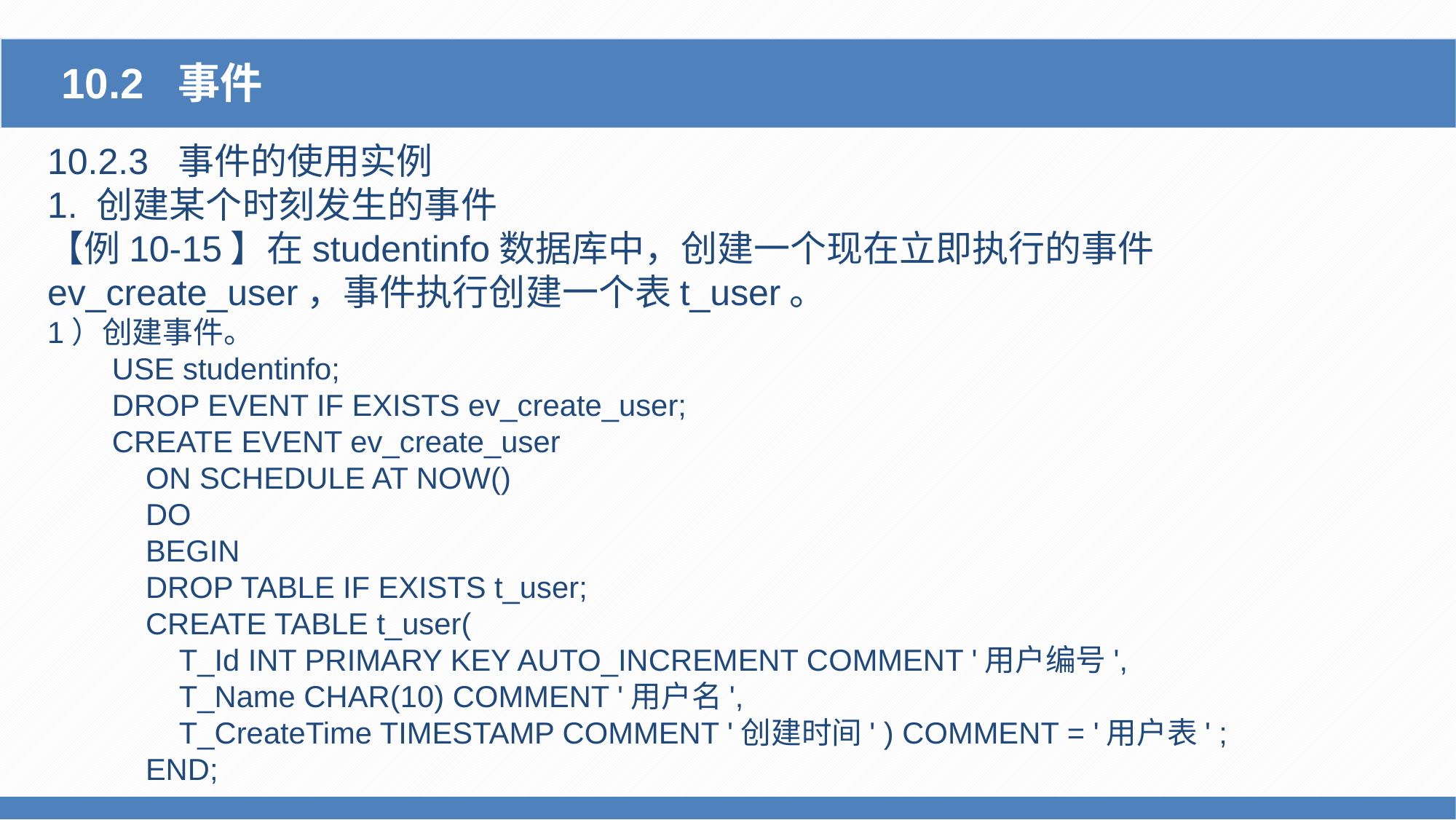

10.2  事件
10.2.3  事件的使用实例
1. 创建某个时刻发生的事件
【例10-15】在studentinfo数据库中，创建一个现在立即执行的事件ev_create_user，事件执行创建一个表t_user。
1）创建事件。
USE studentinfo;
DROP EVENT IF EXISTS ev_create_user;
CREATE EVENT ev_create_user
    ON SCHEDULE AT NOW()
    DO
    BEGIN
    DROP TABLE IF EXISTS t_user;
    CREATE TABLE t_user(
        T_Id INT PRIMARY KEY AUTO_INCREMENT COMMENT '用户编号',
        T_Name CHAR(10) COMMENT '用户名',
        T_CreateTime TIMESTAMP COMMENT '创建时间' ) COMMENT = '用户表' ;
    END;